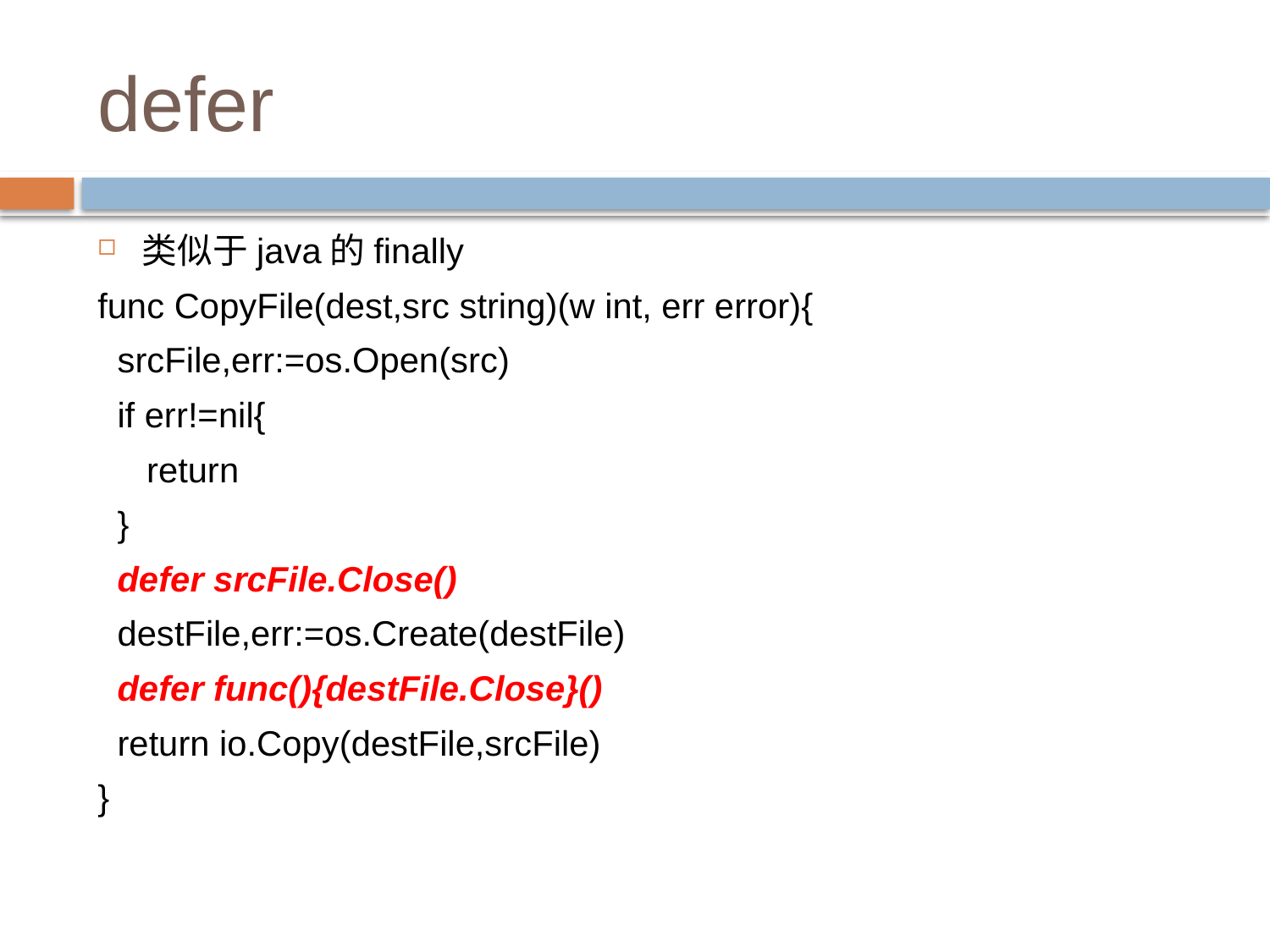

# defer
类似于java的finally
func CopyFile(dest,src string)(w int, err error){
  srcFile,err:=os.Open(src)
  if err!=nil{
     return
  }
  defer srcFile.Close()
  destFile,err:=os.Create(destFile)
  defer func(){destFile.Close}()
  return io.Copy(destFile,srcFile)
}